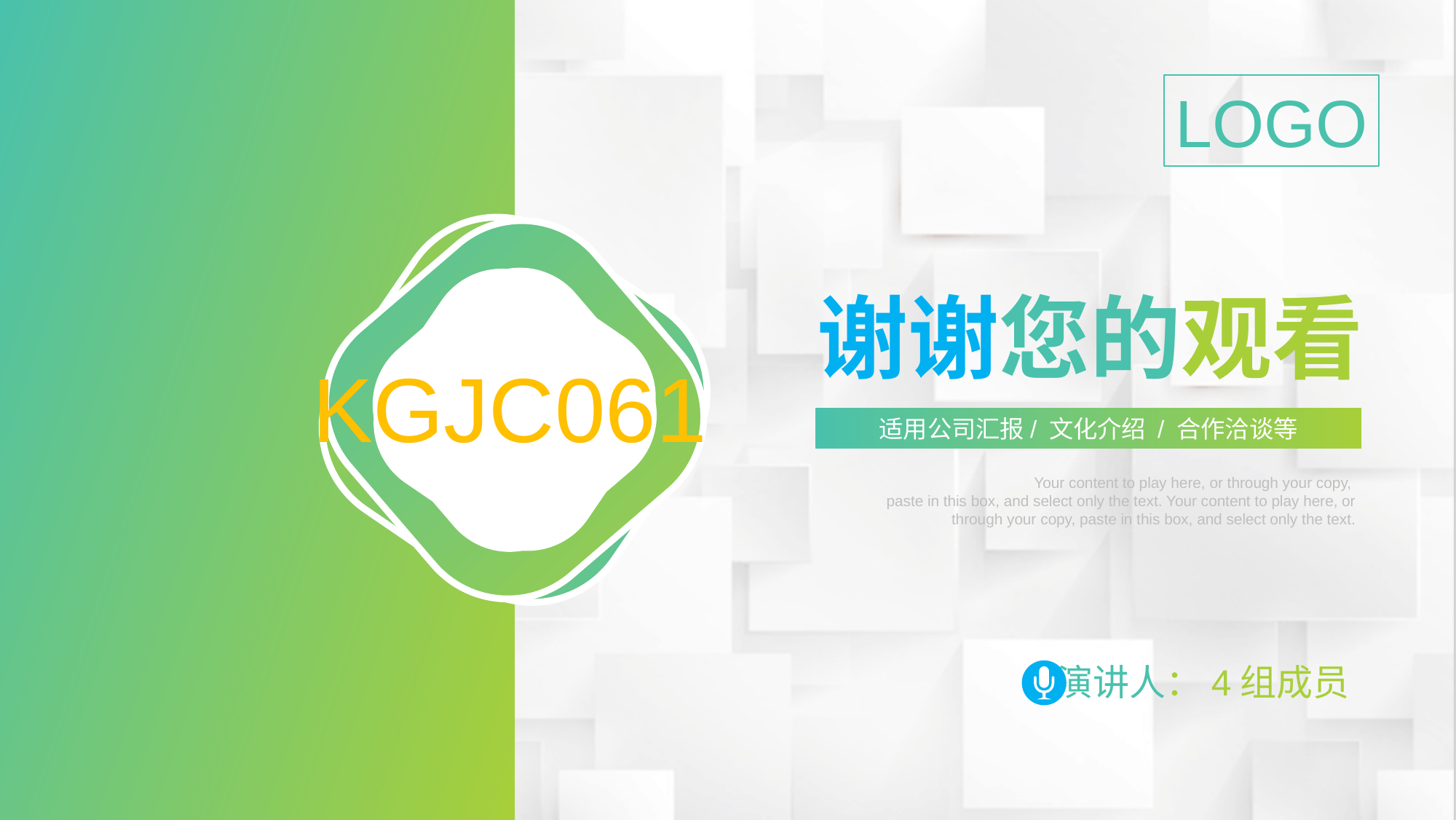

LOGO

KGJC061
谢谢您的观看
适用公司汇报/ 文化介绍 / 合作洽谈等
Your content to play here, or through your copy,
paste in this box, and select only the text. Your content to play here, or through your copy, paste in this box, and select only the text.

演讲人：4组成员